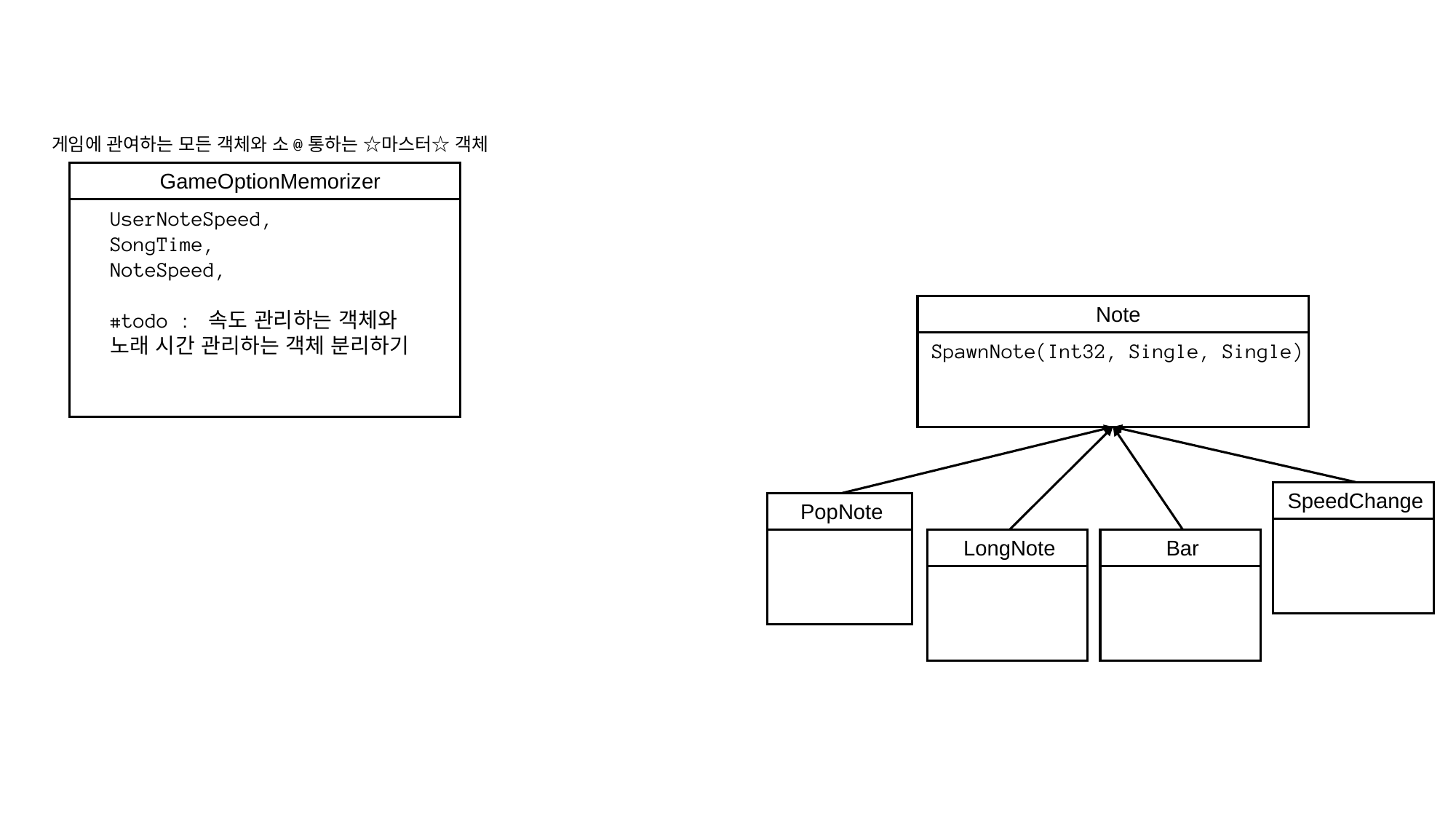

게임에 관여하는 모든 객체와 소@통하는 ☆마스터☆ 객체
GameOptionMemorizer

UserNoteSpeed,
SongTime,
NoteSpeed,

#todo : 속도 관리하는 객체와
노래 시간 관리하는 객체 분리하기
Note

SpawnNote(Int32, Single, Single)
SpeedChange

PopNote

Bar

LongNote